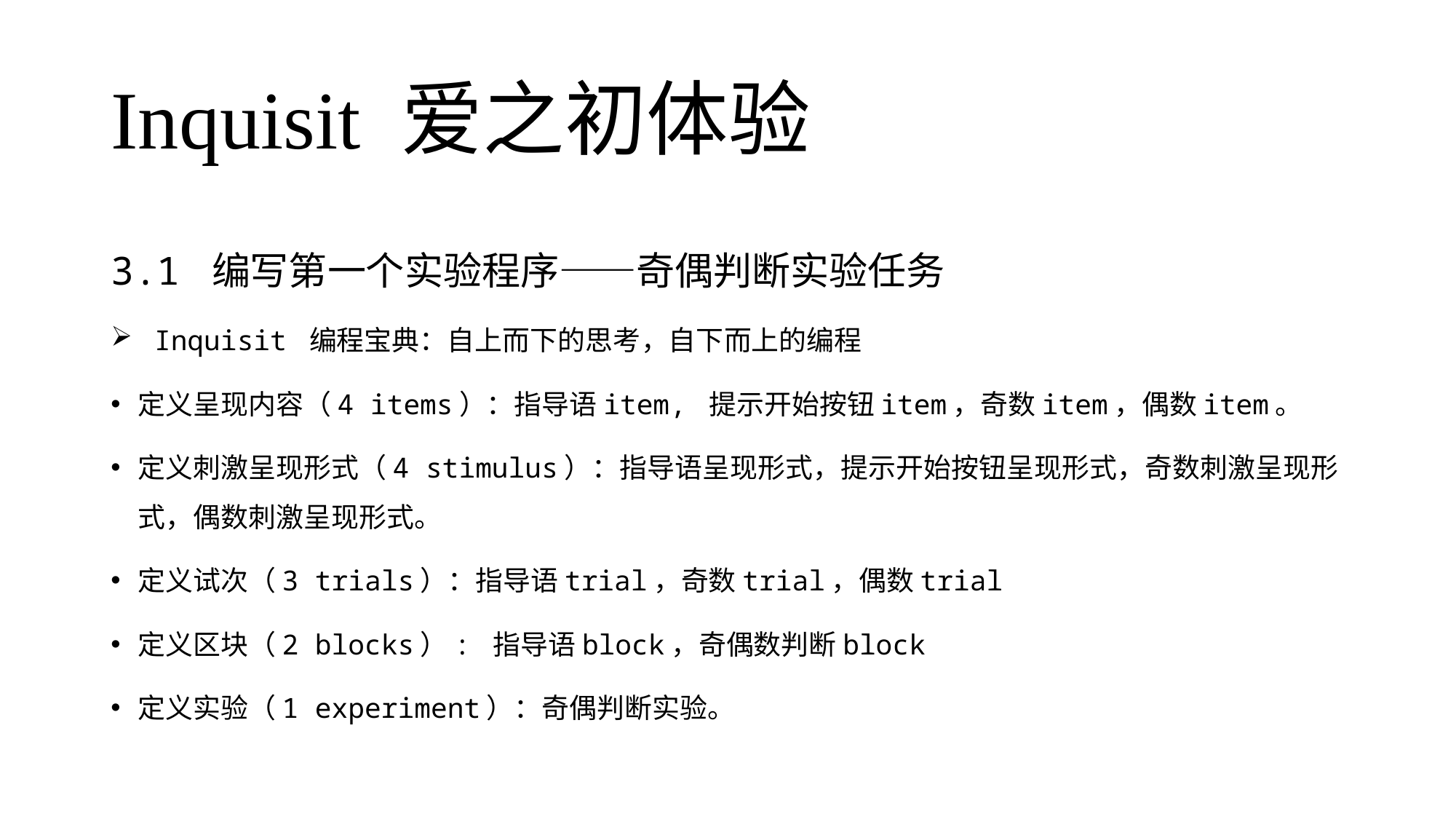

# Inquisit 爱之初体验
3.1 编写第一个实验程序——奇偶判断实验任务
 Inquisit 编程宝典：自上而下的思考，自下而上的编程
定义呈现内容（4 items）：指导语item, 提示开始按钮item，奇数item，偶数item。
定义刺激呈现形式（4 stimulus）：指导语呈现形式，提示开始按钮呈现形式，奇数刺激呈现形式，偶数刺激呈现形式。
定义试次（3 trials）：指导语trial，奇数trial，偶数trial
定义区块（2 blocks）: 指导语block，奇偶数判断block
定义实验（1 experiment）：奇偶判断实验。